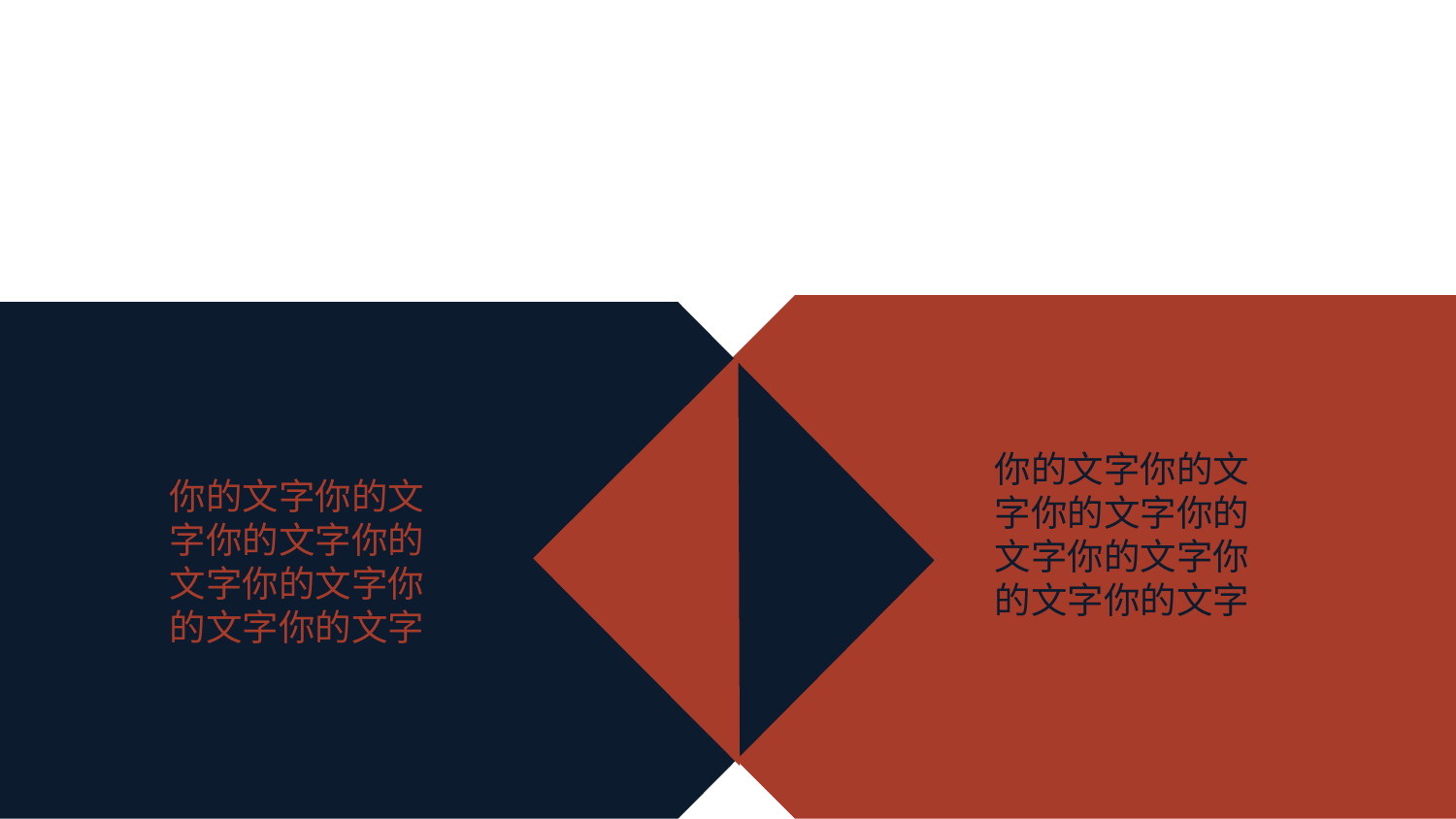

你的文字你的文字你的文字你的文字你的文字你的文字你的文字

你的文字你的文字你的文字你的文字你的文字你的文字你的文字